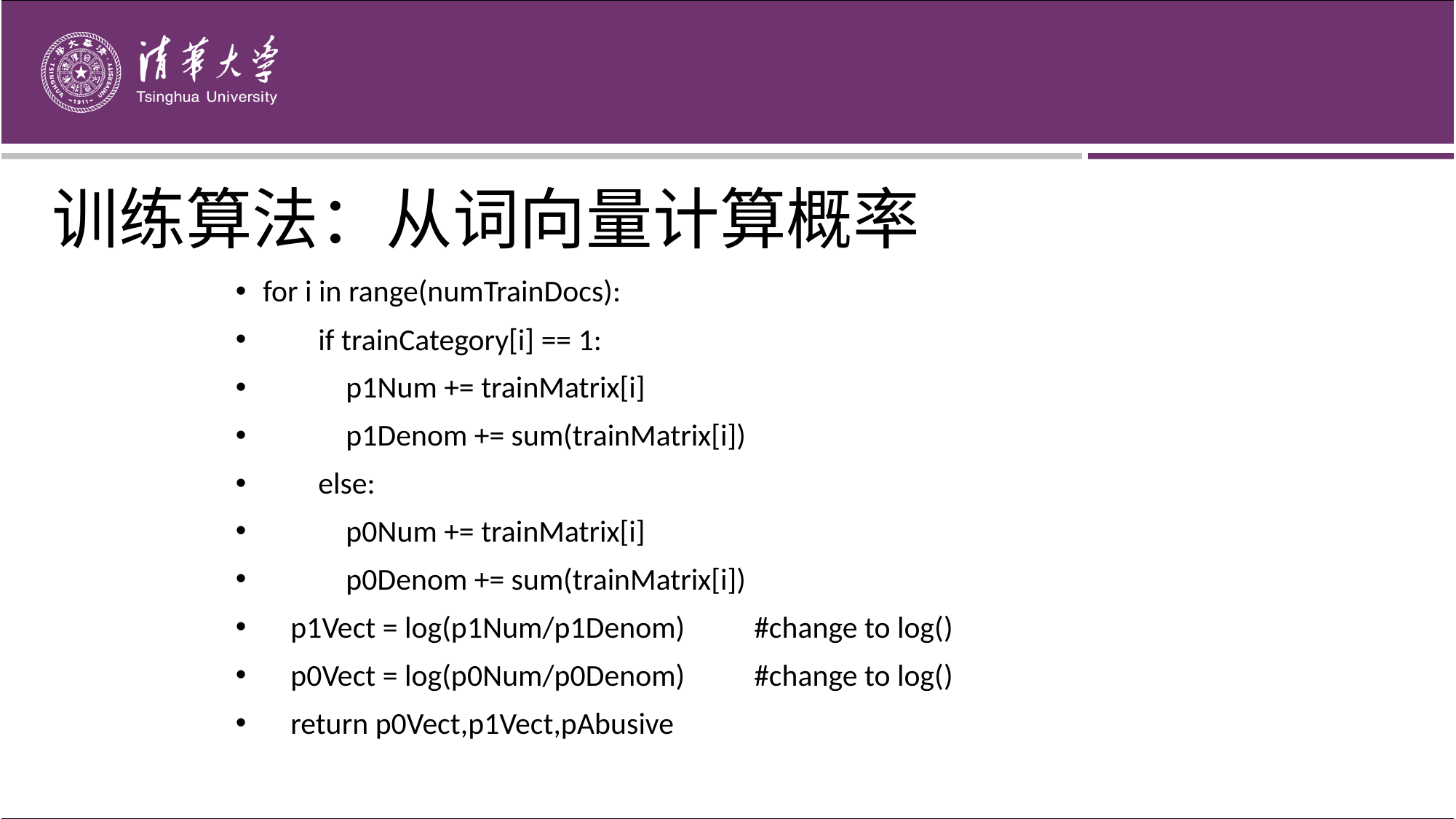

训练算法：从词向量计算概率
for i in range(numTrainDocs):
        if trainCategory[i] == 1:
            p1Num += trainMatrix[i]
            p1Denom += sum(trainMatrix[i])
        else:
            p0Num += trainMatrix[i]
            p0Denom += sum(trainMatrix[i])
    p1Vect = log(p1Num/p1Denom)          #change to log()
    p0Vect = log(p0Num/p0Denom)          #change to log()
    return p0Vect,p1Vect,pAbusive